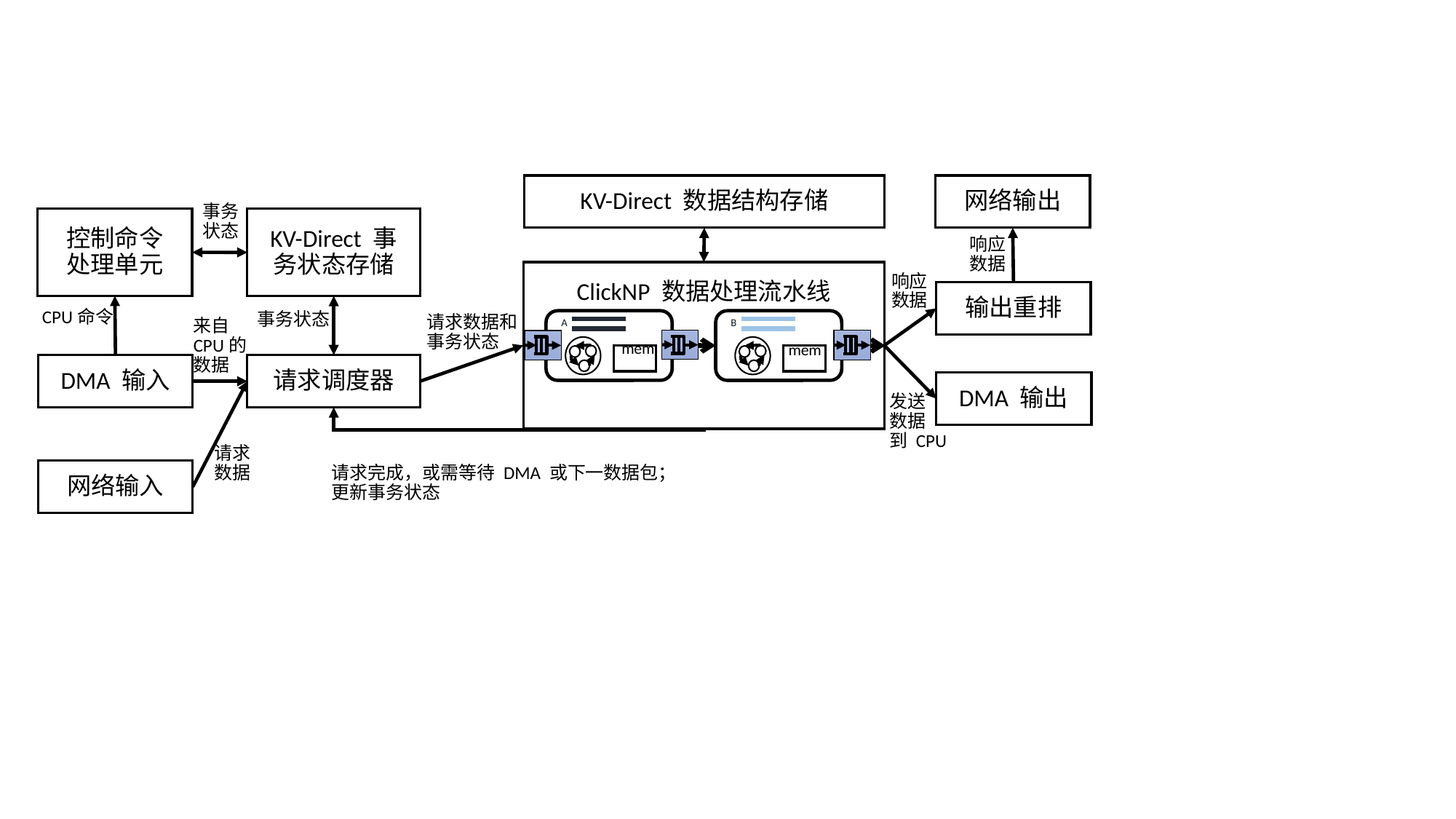

KV-Direct 数据结构存储
网络输出
事务
状态
控制命令
处理单元
KV-Direct 事务状态存储
响应
数据
响应
数据
ClickNP 数据处理流水线

输出重排
请求数据和
事务状态
CPU命令
来自
CPU的
数据
事务状态

 A
 B

mem
mem

DMA 输入
请求调度器
DMA 输出
发送
数据
到 CPU
请求
数据
请求完成，或需等待 DMA 或下一数据包；
更新事务状态
网络输入